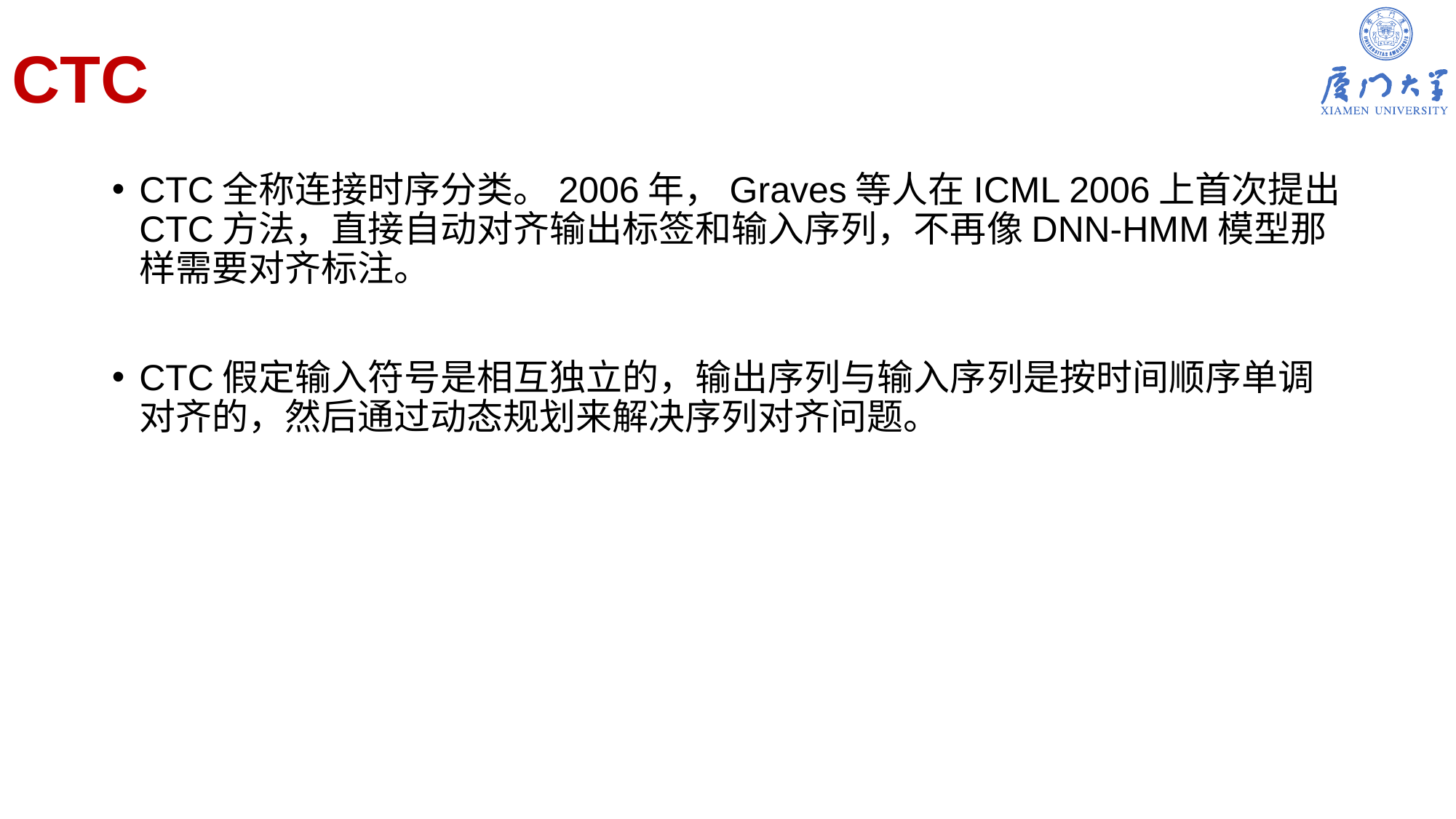

# CTC
CTC全称连接时序分类。2006年，Graves等人在ICML 2006上首次提出CTC方法，直接自动对齐输出标签和输入序列，不再像DNN-HMM模型那样需要对齐标注。

CTC假定输入符号是相互独立的，输出序列与输入序列是按时间顺序单调对齐的，然后通过动态规划来解决序列对齐问题。